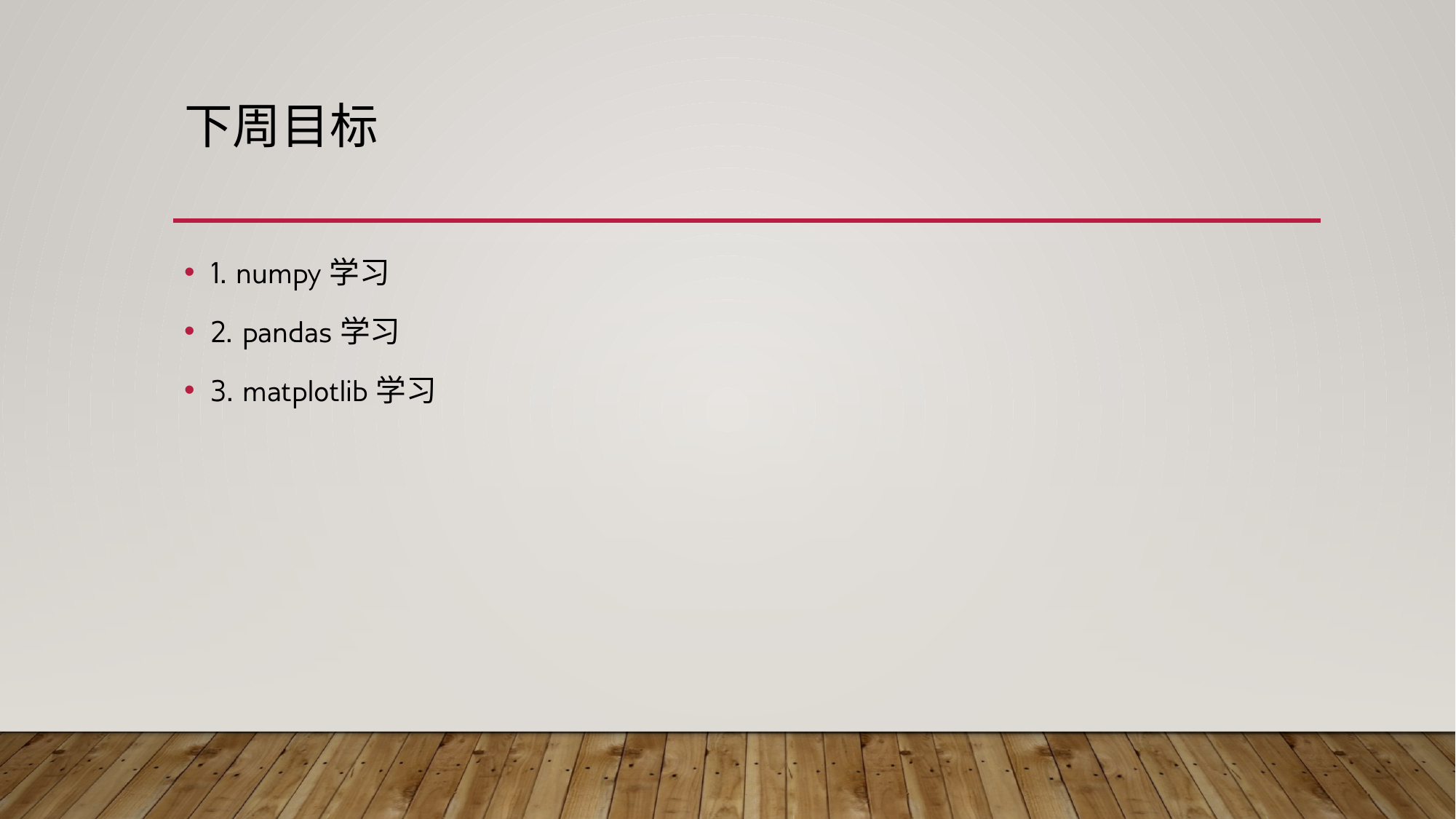

# 下周目标
1. numpy学习
2. pandas学习
3. matplotlib学习